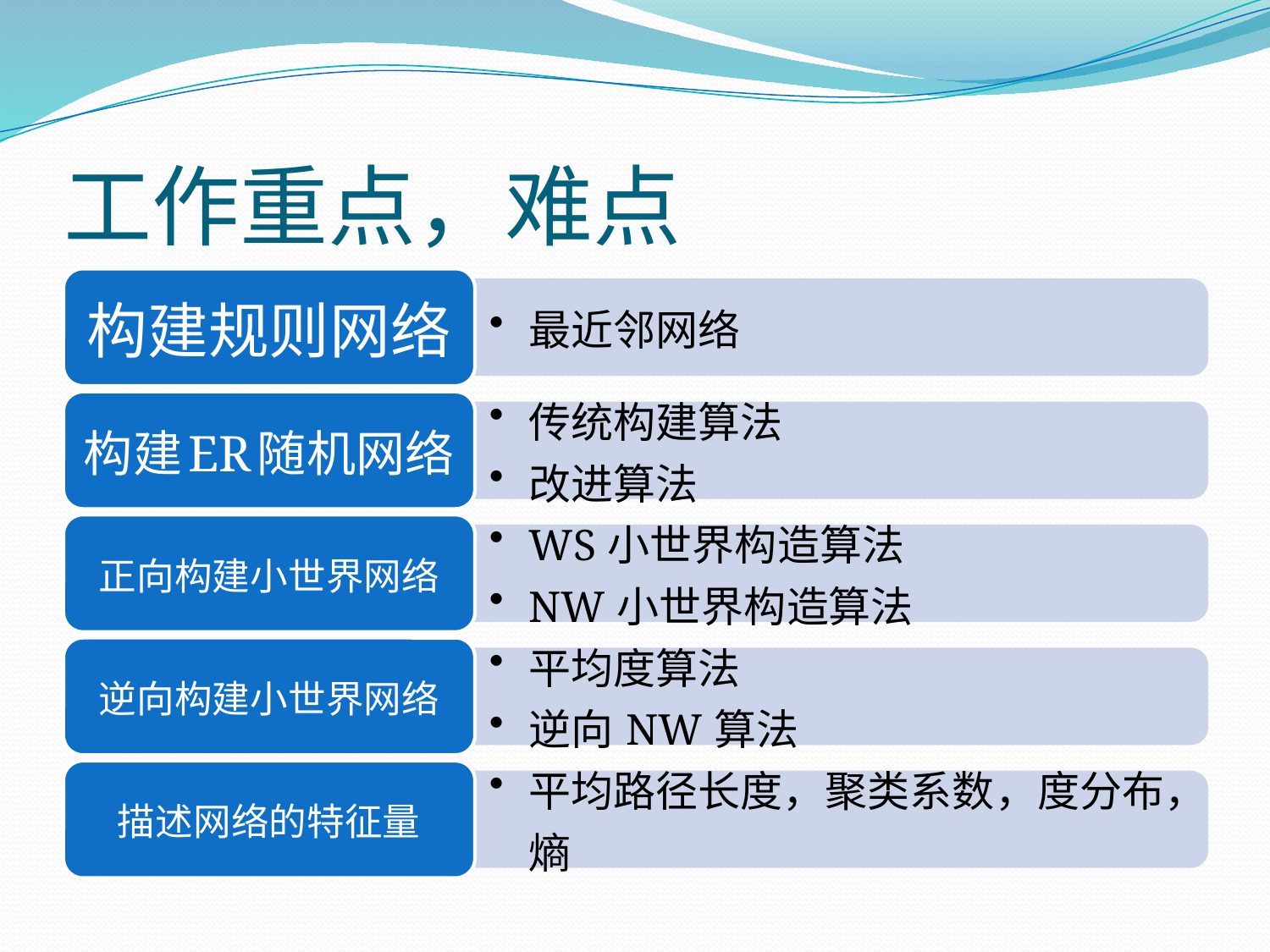

# 工作重点，难点
构建规则网络
最近邻网络
构建ER随机网络
传统构建算法
改进算法
正向构建小世界网络
WS小世界构造算法
NW小世界构造算法
描述网络的特征量
逆向构建小世界网络
平均度算法
逆向NW算法